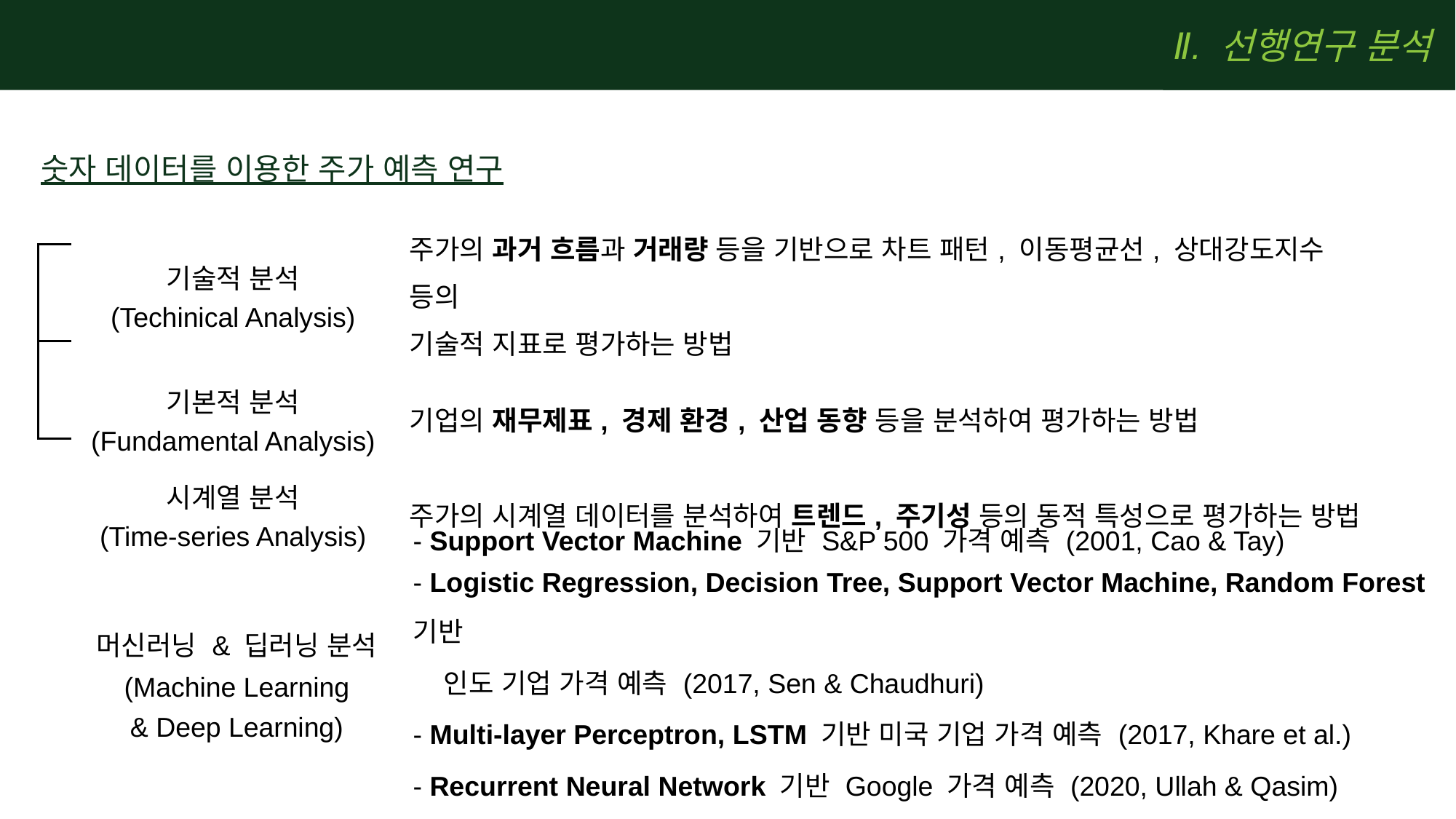

Ⅱ. 선행연구 분석
숫자 데이터를 이용한 주가 예측 연구
| 기술적 분석 (Techinical Analysis) | 주가의 과거 흐름과 거래량 등을 기반으로 차트 패턴, 이동평균선, 상대강도지수 등의 기술적 지표로 평가하는 방법 |
| --- | --- |
| 기본적 분석 (Fundamental Analysis) | 기업의 재무제표, 경제 환경, 산업 동향 등을 분석하여 평가하는 방법 |
| 시계열 분석 (Time-series Analysis) | 주가의 시계열 데이터를 분석하여 트렌드, 주기성 등의 동적 특성으로 평가하는 방법 |
| 머신러닝 & 딥러닝 분석 (Machine Learning & Deep Learning) | - Support Vector Machine 기반 S&P 500 가격 예측 (2001, Cao & Tay) - Logistic Regression, Decision Tree, Support Vector Machine, Random Forest 기반 인도 기업 가격 예측 (2017, Sen & Chaudhuri) - Multi-layer Perceptron, LSTM 기반 미국 기업 가격 예측 (2017, Khare et al.) - Recurrent Neural Network 기반 Google 가격 예측 (2020, Ullah & Qasim) - Convolutional Neural Network & LSTM 기반 가격 예측 (2022, Aldhyani & Alzahrani) |
| --- | --- |